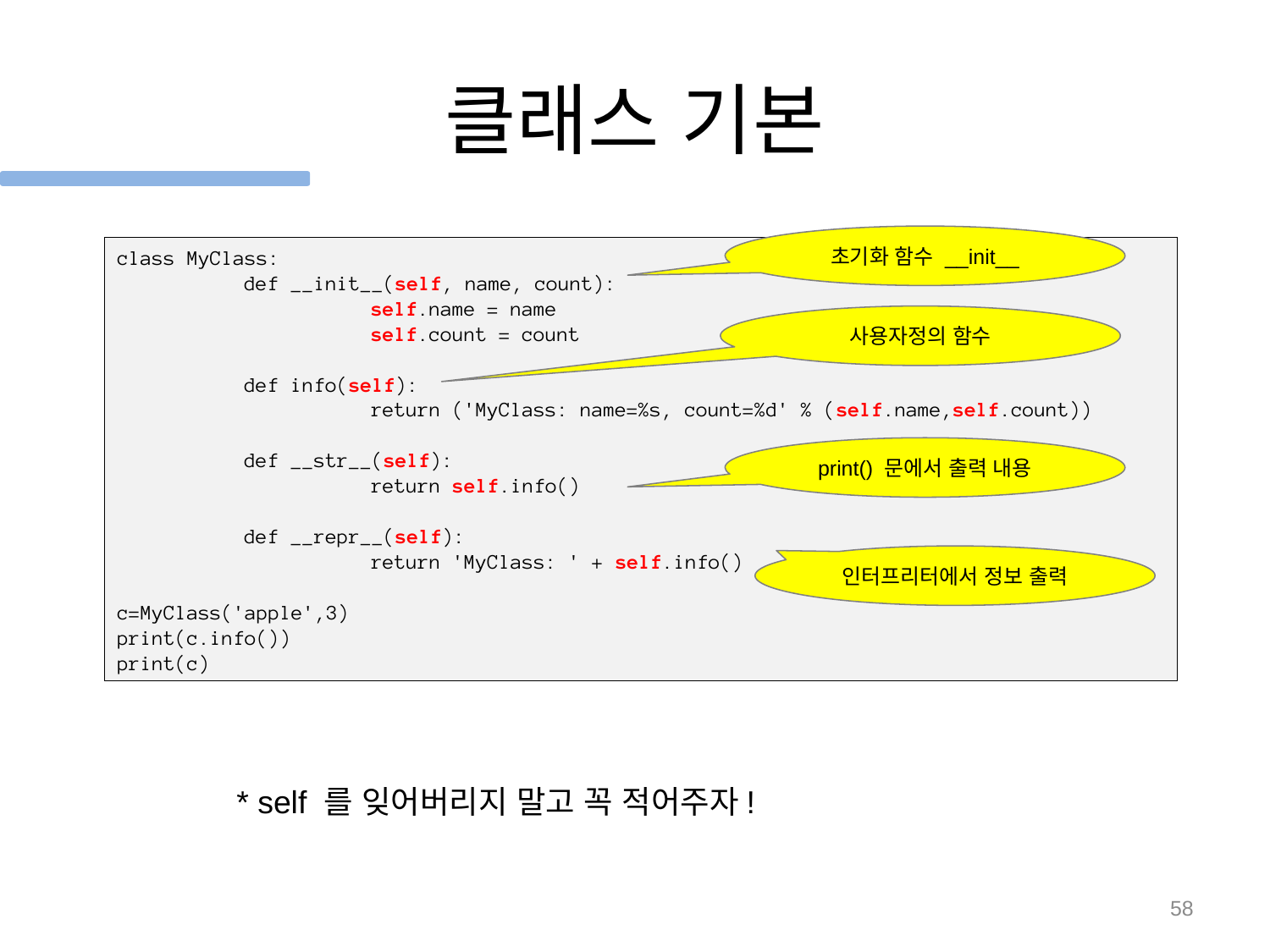

# 클래스 기본

초기화 함수 __init__
class MyClass:
	def __init__(self, name, count):
		self.name = name
		self.count = count

	def info(self):
		return ('MyClass: name=%s, count=%d' % (self.name,self.count))

	def __str__(self):
		return self.info()

	def __repr__(self):
		return 'MyClass: ' + self.info()

c=MyClass('apple',3)
print(c.info())
print(c)
사용자정의 함수
print() 문에서 출력 내용
인터프리터에서 정보 출력
* self 를 잊어버리지 말고 꼭 적어주자!
58